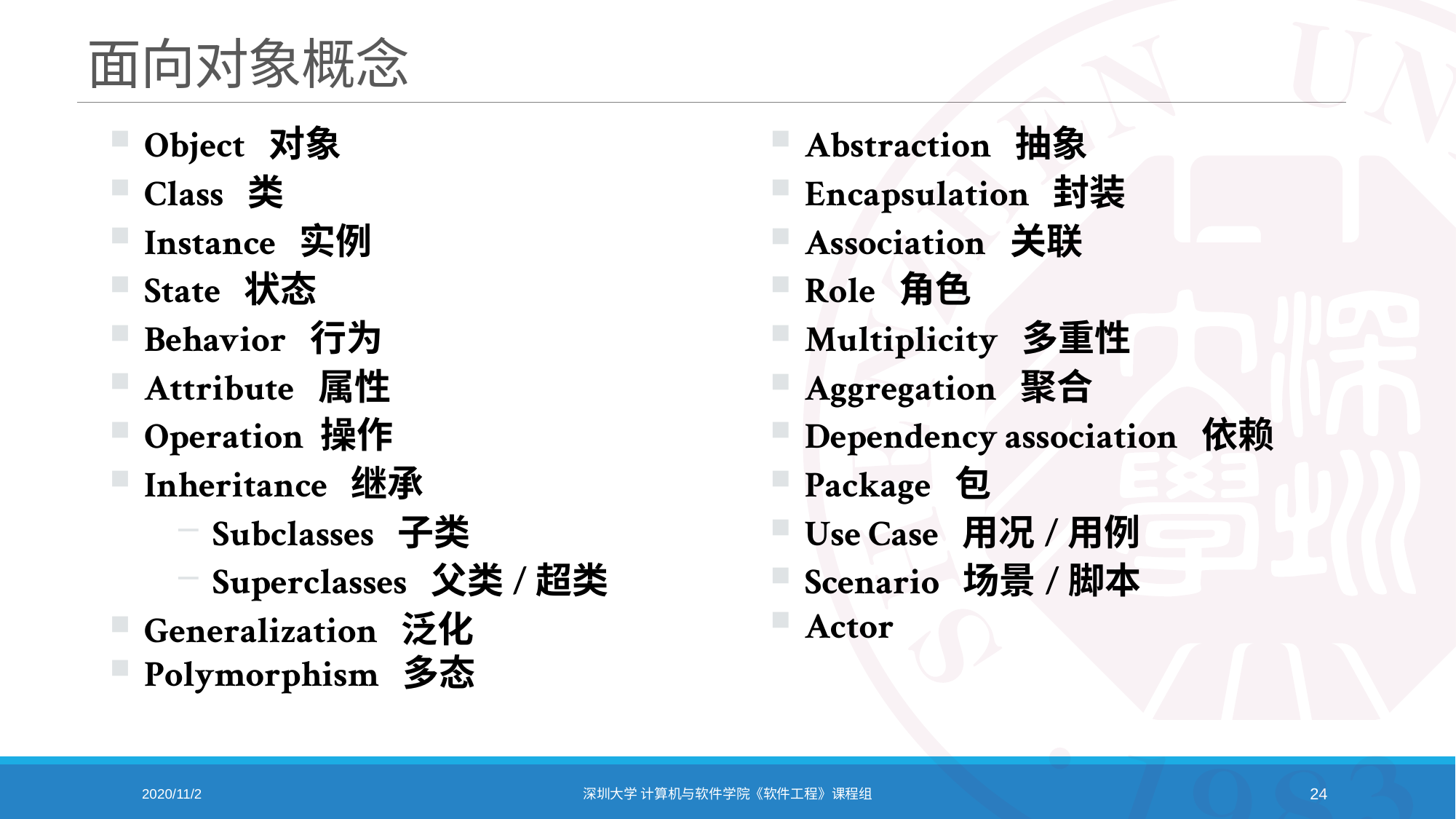

# 面向对象概念
Object  对象
Class  类
Instance  实例
State  状态
Behavior  行为
Attribute  属性
Operation 操作
Inheritance  继承
Subclasses  子类
Superclasses  父类/超类
Generalization  泛化
Polymorphism  多态
Abstraction  抽象
Encapsulation  封装
Association  关联
Role  角色
Multiplicity  多重性
Aggregation  聚合
Dependency association  依赖
Package  包
Use Case  用况/用例
Scenario  场景/脚本
Actor
2020/11/2
深圳大学 计算机与软件学院《软件工程》课程组
24